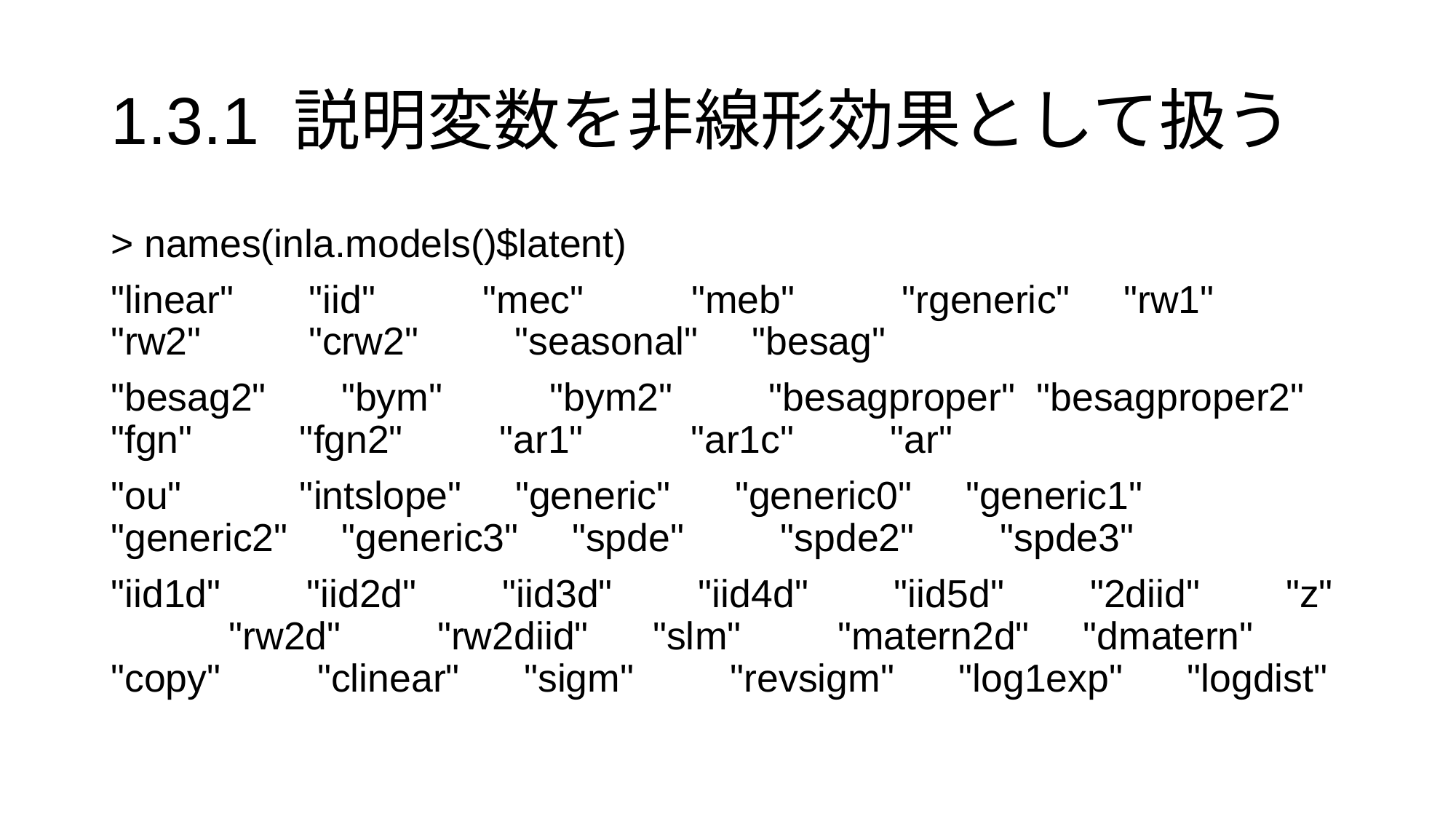

# 1.3.1 説明変数を非線形効果として扱う
> names(inla.models()$latent)
"linear"       "iid"          "mec"          "meb"          "rgeneric"     "rw1"          "rw2"          "crw2"         "seasonal"     "besag"
"besag2"       "bym"          "bym2"         "besagproper"  "besagproper2" "fgn"          "fgn2"         "ar1"          "ar1c"         "ar"
"ou"           "intslope"     "generic"      "generic0"     "generic1"     "generic2"     "generic3"     "spde"         "spde2"        "spde3"
"iid1d"        "iid2d"        "iid3d"        "iid4d"        "iid5d"        "2diid"        "z"            "rw2d"         "rw2diid"      "slm"         "matern2d"     "dmatern"      "copy"         "clinear"      "sigm"         "revsigm"      "log1exp"      "logdist"